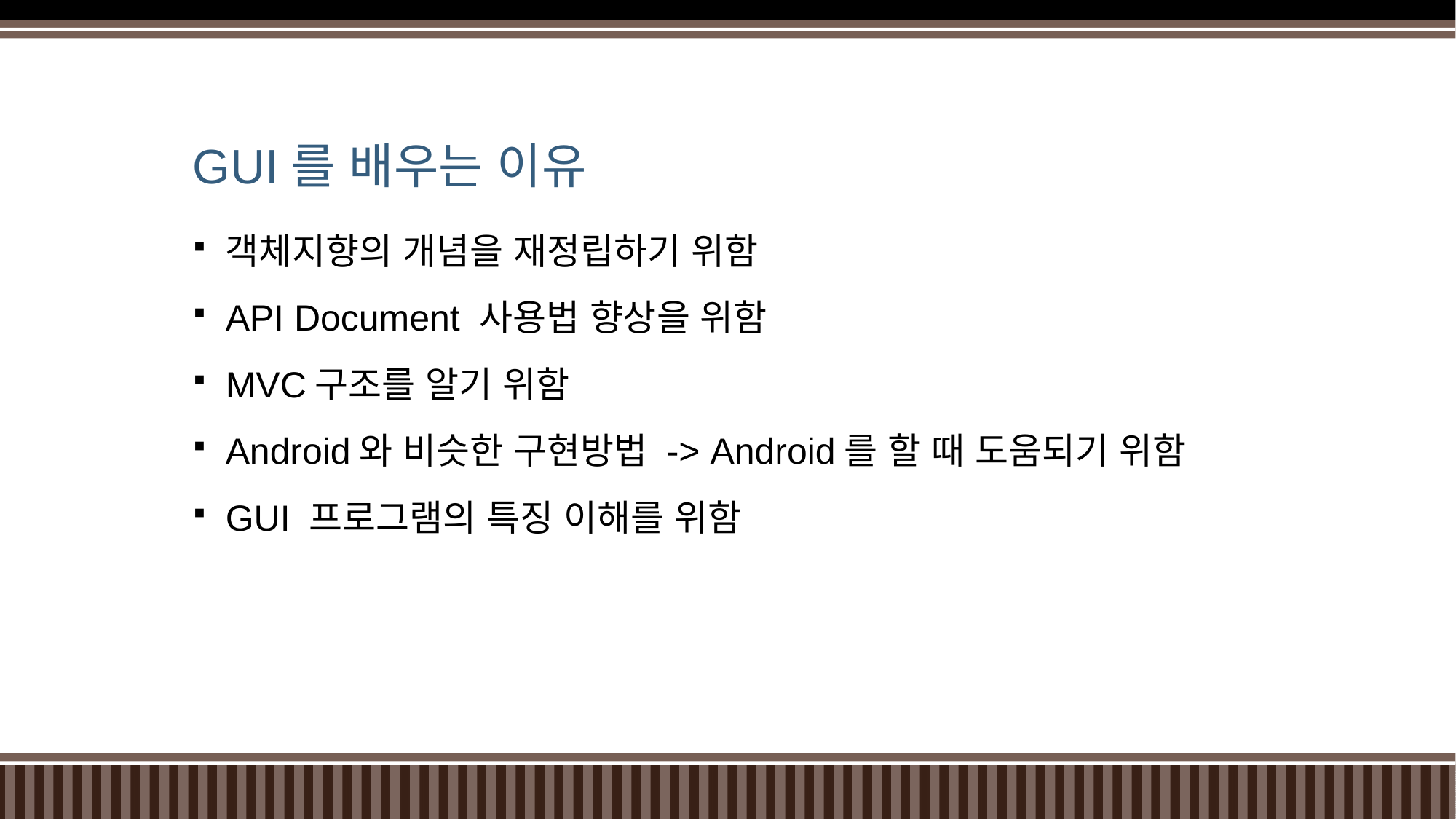

# GUI를 배우는 이유
객체지향의 개념을 재정립하기 위함
API Document 사용법 향상을 위함
MVC구조를 알기 위함
Android와 비슷한 구현방법 -> Android를 할 때 도움되기 위함
GUI 프로그램의 특징 이해를 위함